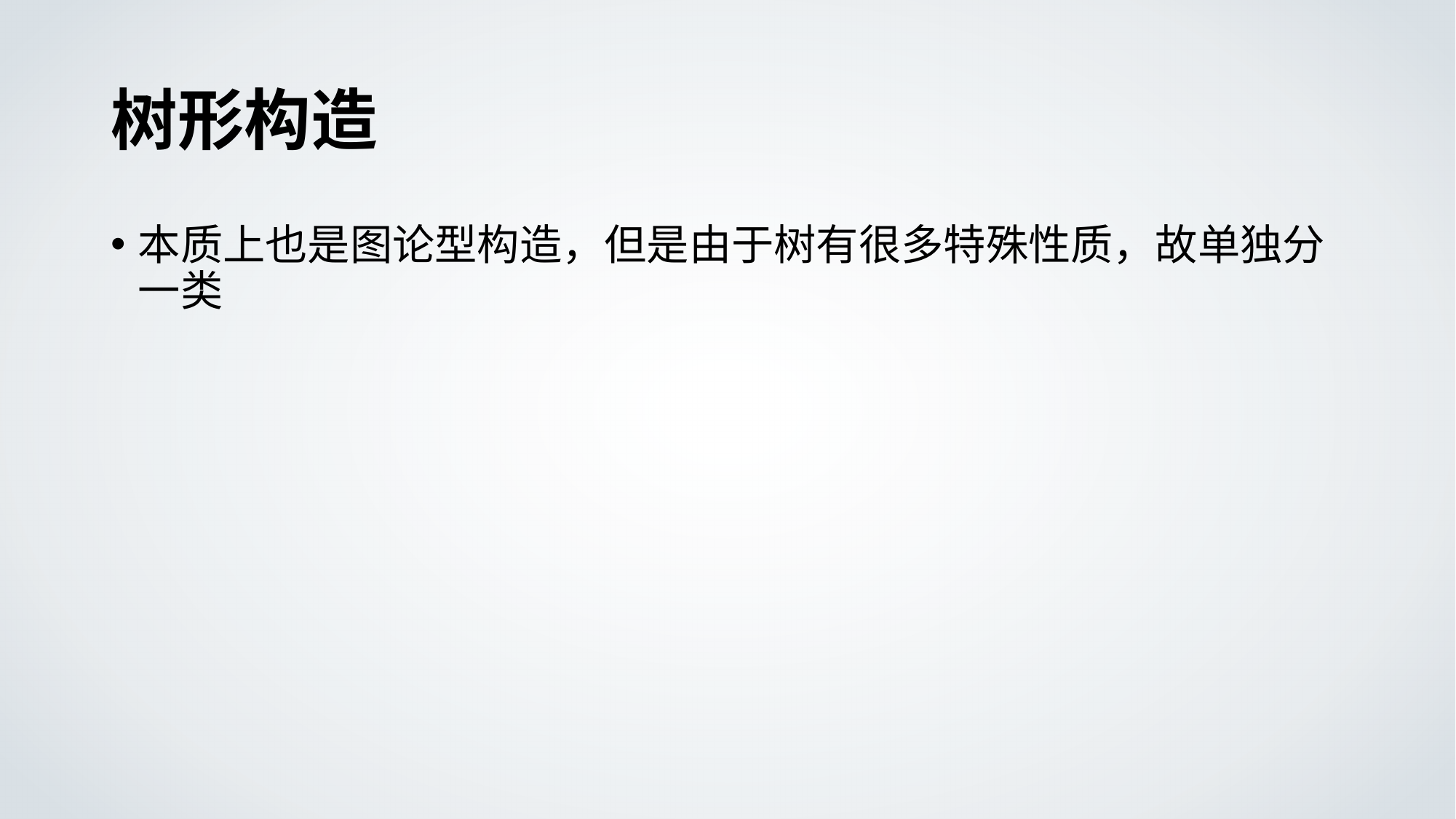

# 树形构造
本质上也是图论型构造，但是由于树有很多特殊性质，故单独分一类